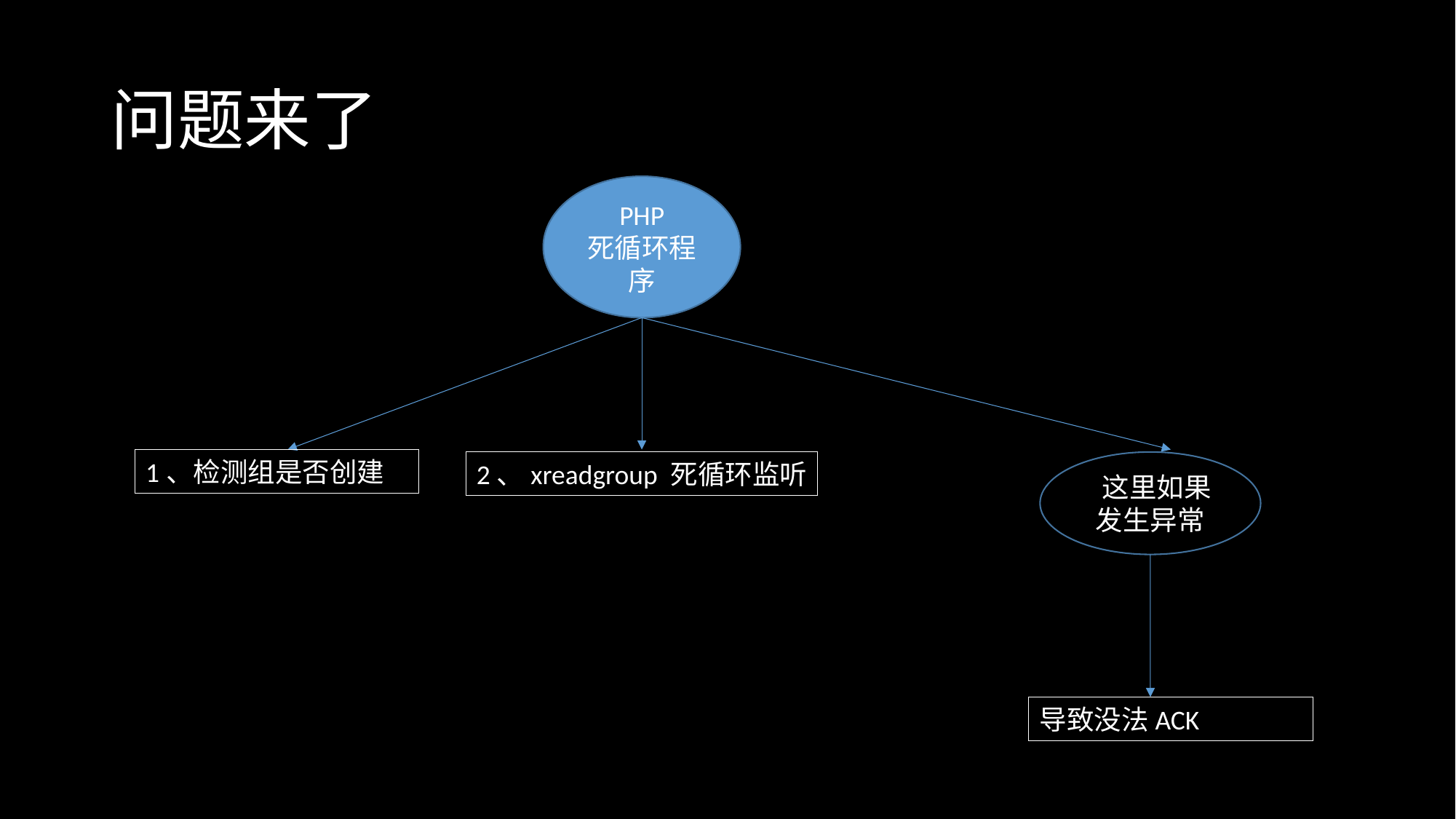

# 问题来了
PHP
死循环程序
1、检测组是否创建
2、xreadgroup 死循环监听
 这里如果发生异常
导致没法ACK